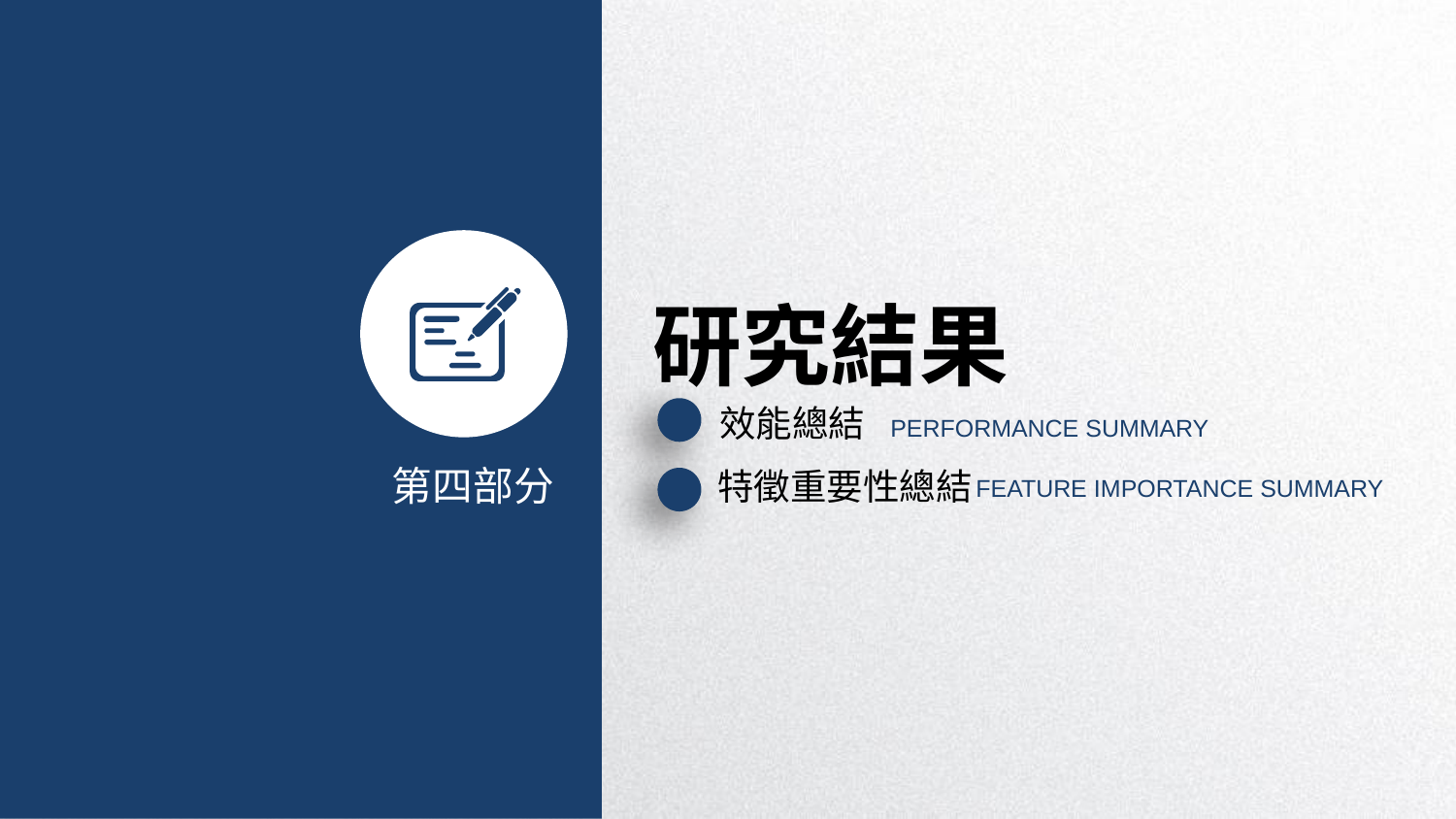

研究結果
效能總結

PERFORMANCE SUMMARY
特徵重要性總結
第四部分
FEATURE IMPORTANCE SUMMARY